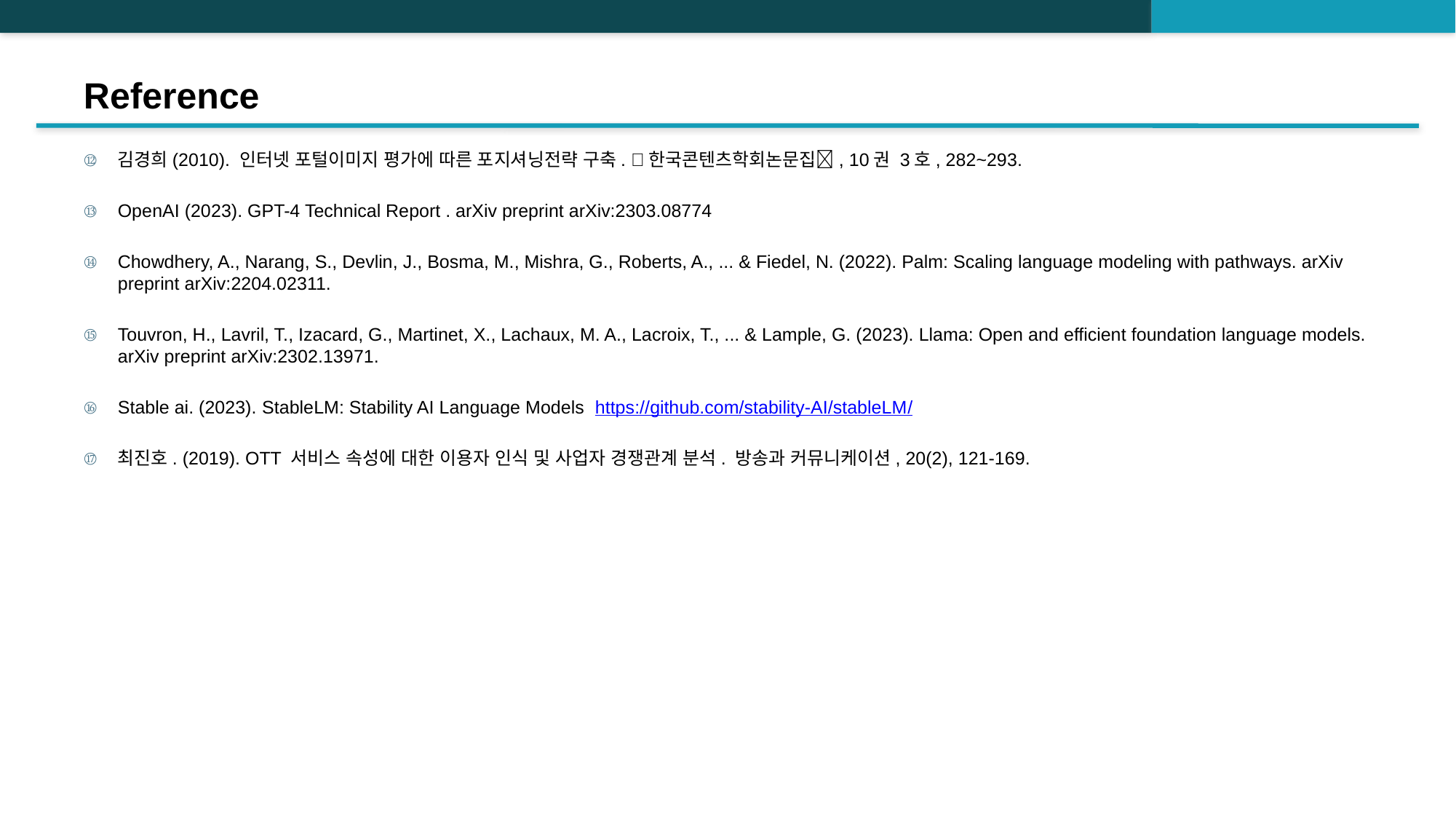

# Reference
김경희(2010). 인터넷 포털이미지 평가에 따른 포지셔닝전략 구축. 󰡔한국콘텐츠학회논문집󰡕, 10권 3호, 282~293.

OpenAI (2023). GPT-4 Technical Report . arXiv preprint arXiv:2303.08774

Chowdhery, A., Narang, S., Devlin, J., Bosma, M., Mishra, G., Roberts, A., ... & Fiedel, N. (2022). Palm: Scaling language modeling with pathways. arXiv preprint arXiv:2204.02311.

Touvron, H., Lavril, T., Izacard, G., Martinet, X., Lachaux, M. A., Lacroix, T., ... & Lample, G. (2023). Llama: Open and efficient foundation language models. arXiv preprint arXiv:2302.13971.

Stable ai. (2023). StableLM: Stability AI Language Models  https://github.com/stability-AI/stableLM/

최진호. (2019). OTT 서비스 속성에 대한 이용자 인식 및 사업자 경쟁관계 분석. 방송과 커뮤니케이션, 20(2), 121-169.